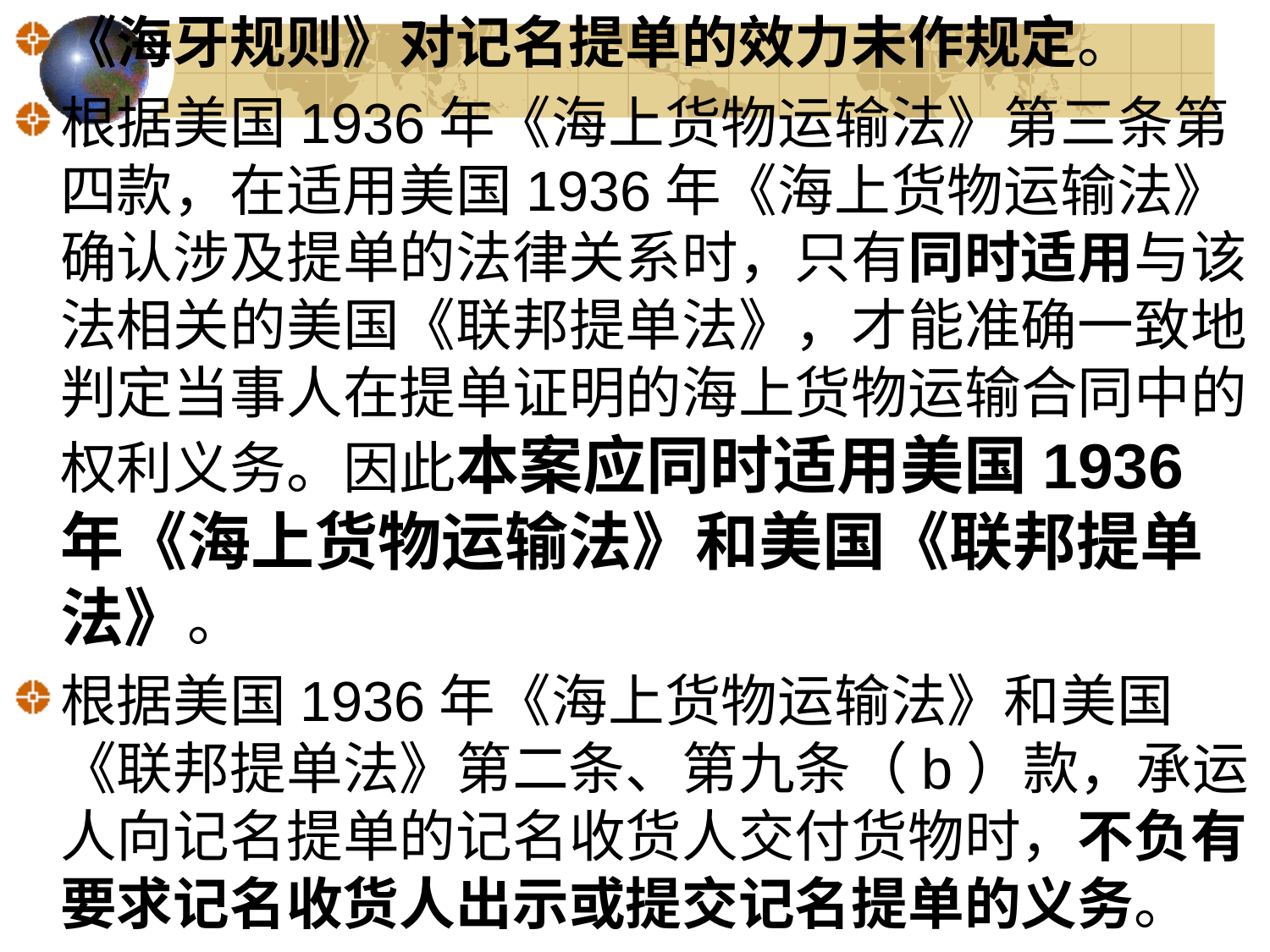

《海牙规则》对记名提单的效力未作规定。
根据美国1936年《海上货物运输法》第三条第四款，在适用美国1936年《海上货物运输法》确认涉及提单的法律关系时，只有同时适用与该法相关的美国《联邦提单法》，才能准确一致地判定当事人在提单证明的海上货物运输合同中的权利义务。因此本案应同时适用美国1936年《海上货物运输法》和美国《联邦提单法》。
根据美国1936年《海上货物运输法》和美国《联邦提单法》第二条、第九条（b）款，承运人向记名提单的记名收货人交付货物时，不负有要求记名收货人出示或提交记名提单的义务。